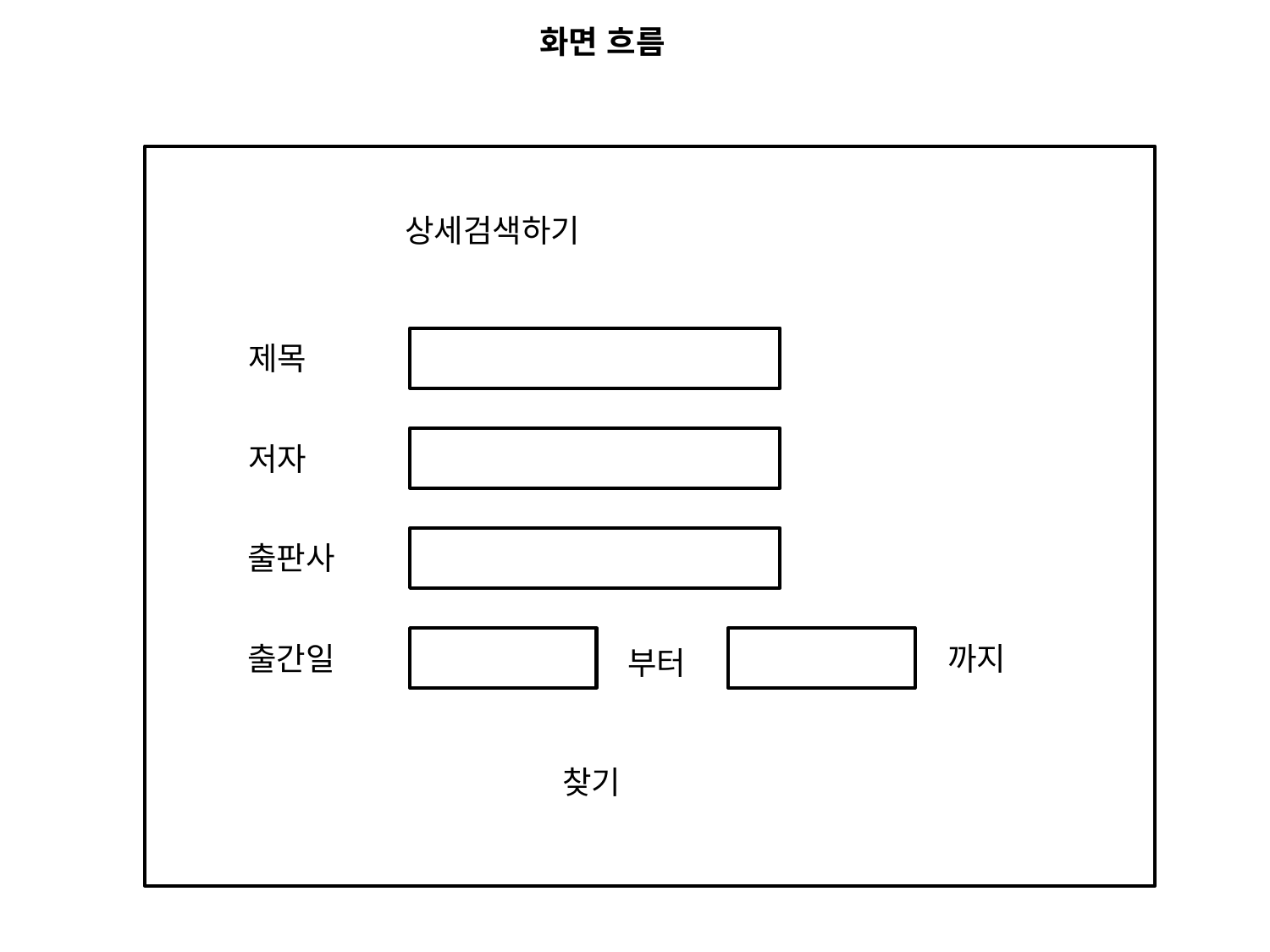

화면 흐름

상세검색하기

제목

저자

출판사

출간일
까지
부터
찾기